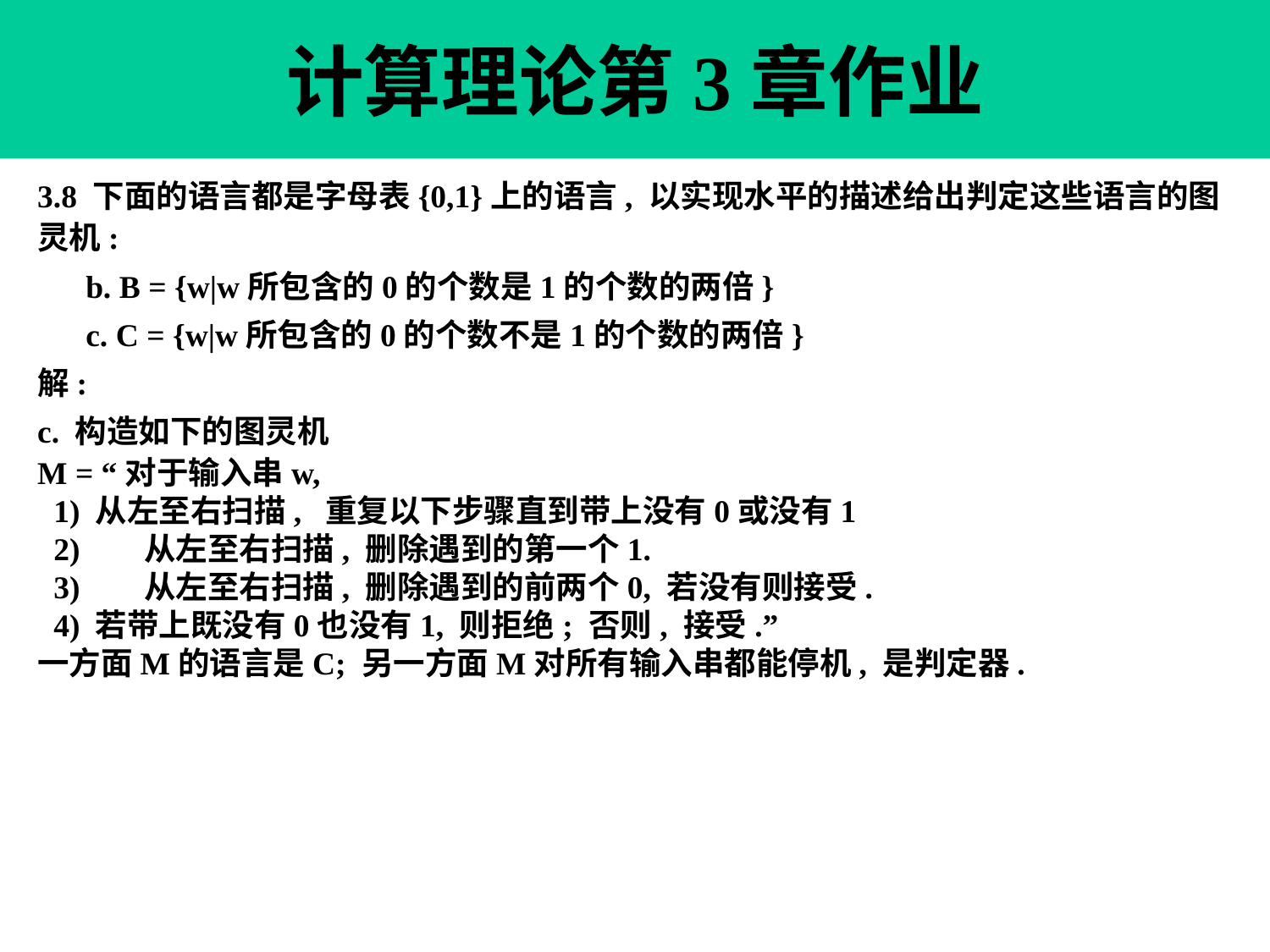

计算理论第3章作业

3.8 下面的语言都是字母表{0,1}上的语言, 以实现水平的描述给出判定这些语言的图灵机:
      b. B = {w|w所包含的0的个数是1的个数的两倍}
      c. C = {w|w所包含的0的个数不是1的个数的两倍}
解:
c. 构造如下的图灵机
M = “对于输入串w,
  1) 从左至右扫描,  重复以下步骤直到带上没有0或没有1
  2)       从左至右扫描, 删除遇到的第一个1.
  3)       从左至右扫描, 删除遇到的前两个0, 若没有则接受.
  4) 若带上既没有0也没有1, 则拒绝; 否则, 接受.”
一方面M的语言是C; 另一方面M对所有输入串都能停机, 是判定器.